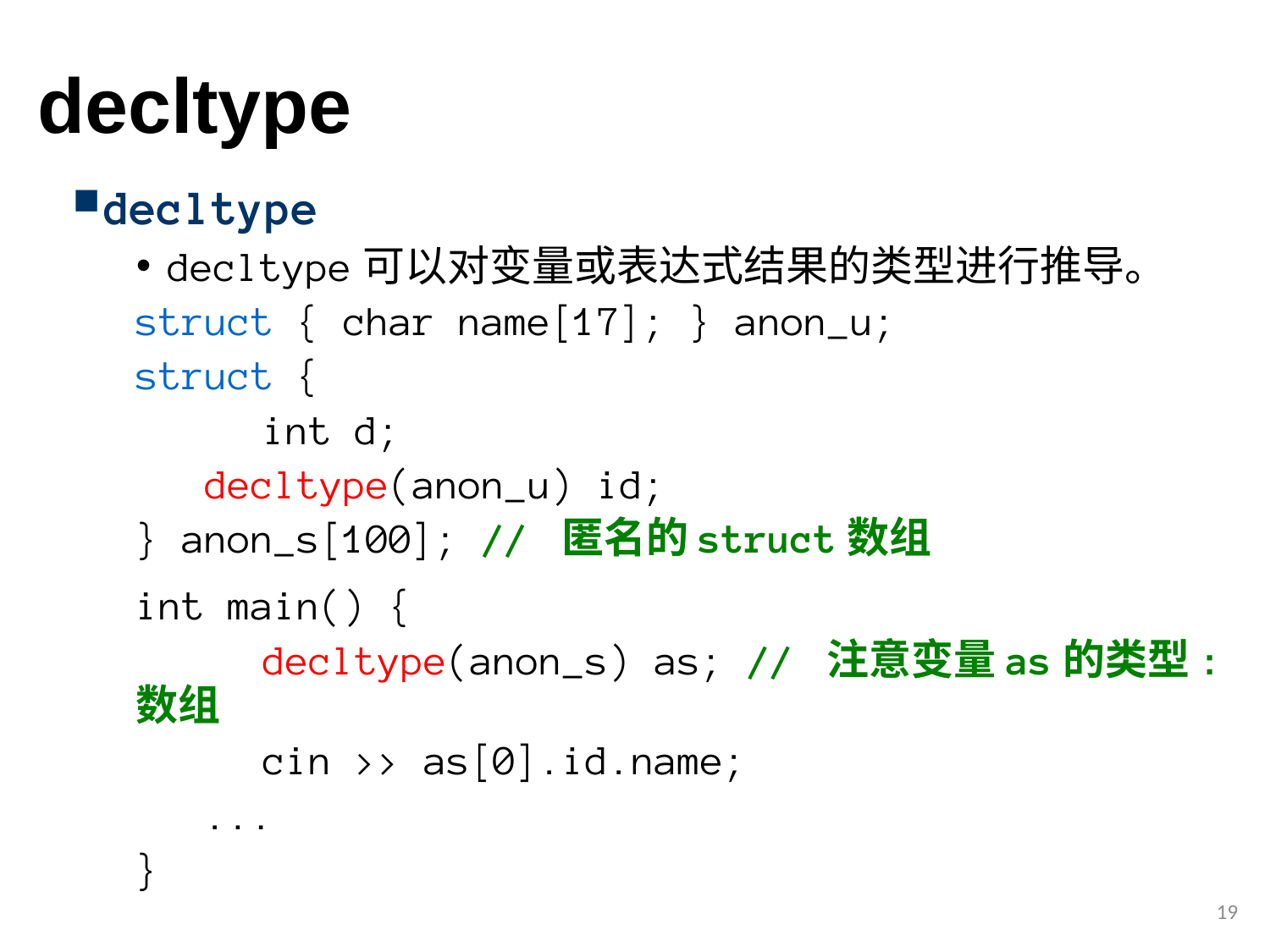

# decltype
decltype
decltype可以对变量或表达式结果的类型进行推导。
struct { char name[17]; } anon_u;
struct {
	int d;
   decltype(anon_u) id;
} anon_s[100]; // 匿名的struct数组
int main() {
	decltype(anon_s) as; // 注意变量as的类型:数组
	cin >> as[0].id.name;
   ...
}

19